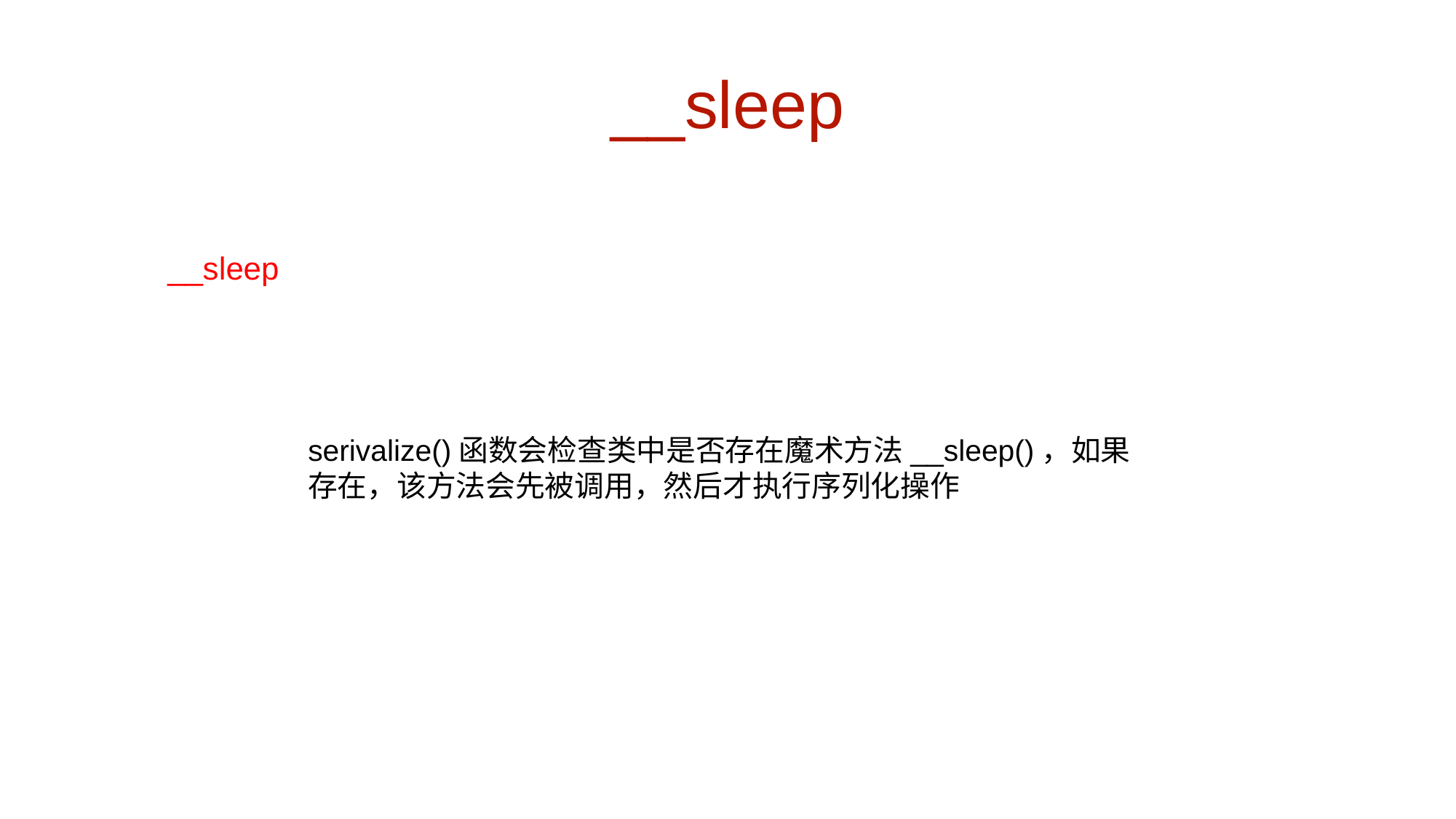

# __sleep
__sleep
serivalize()函数会检查类中是否存在魔术方法__sleep()，如果存在，该方法会先被调用，然后才执行序列化操作